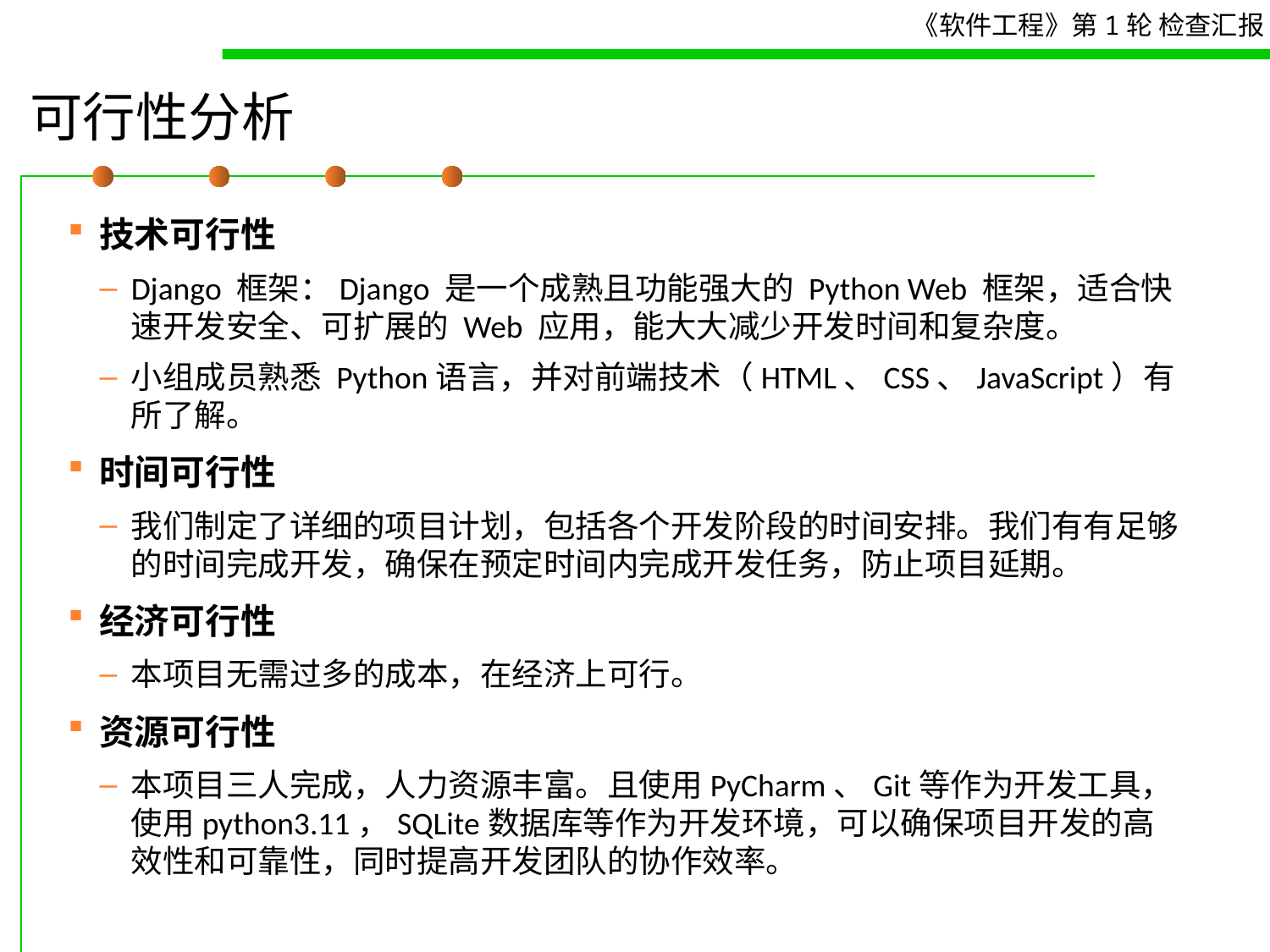

# 可行性分析
技术可行性
Django 框架：Django 是一个成熟且功能强大的 Python Web 框架，适合快速开发安全、可扩展的 Web 应用，能大大减少开发时间和复杂度。
小组成员熟悉 Python语言，并对前端技术（HTML、CSS、JavaScript）有所了解。
时间可行性
我们制定了详细的项目计划，包括各个开发阶段的时间安排。我们有有足够的时间完成开发，确保在预定时间内完成开发任务，防止项目延期。
经济可行性
本项目无需过多的成本，在经济上可行。
资源可行性
本项目三人完成，人力资源丰富。且使用PyCharm、Git等作为开发工具，使用python3.11，SQLite数据库等作为开发环境，可以确保项目开发的高效性和可靠性，同时提高开发团队的协作效率。